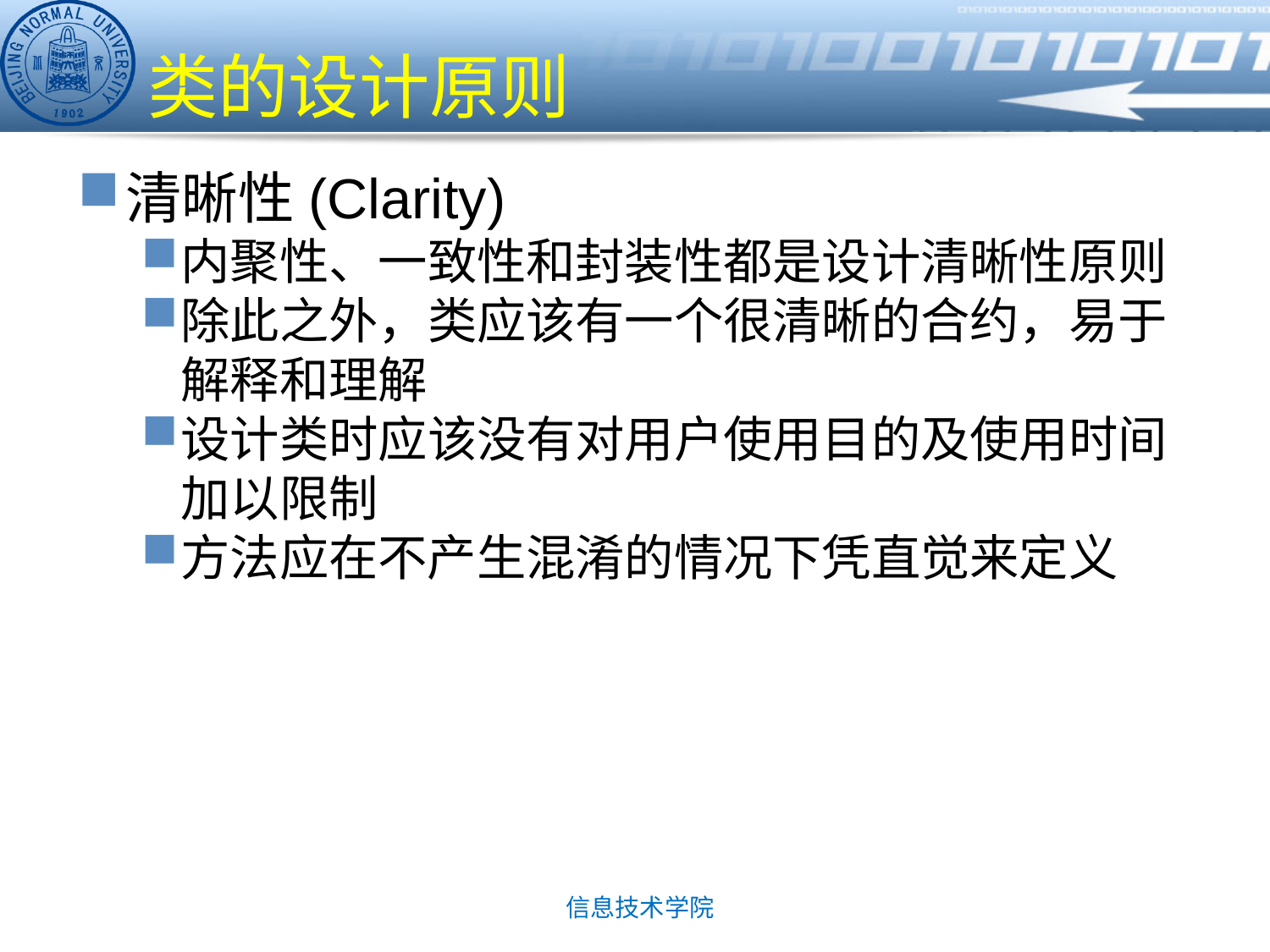

# 类的设计原则
清晰性(Clarity)
内聚性、一致性和封装性都是设计清晰性原则
除此之外，类应该有一个很清晰的合约，易于解释和理解
设计类时应该没有对用户使用目的及使用时间加以限制
方法应在不产生混淆的情况下凭直觉来定义
30